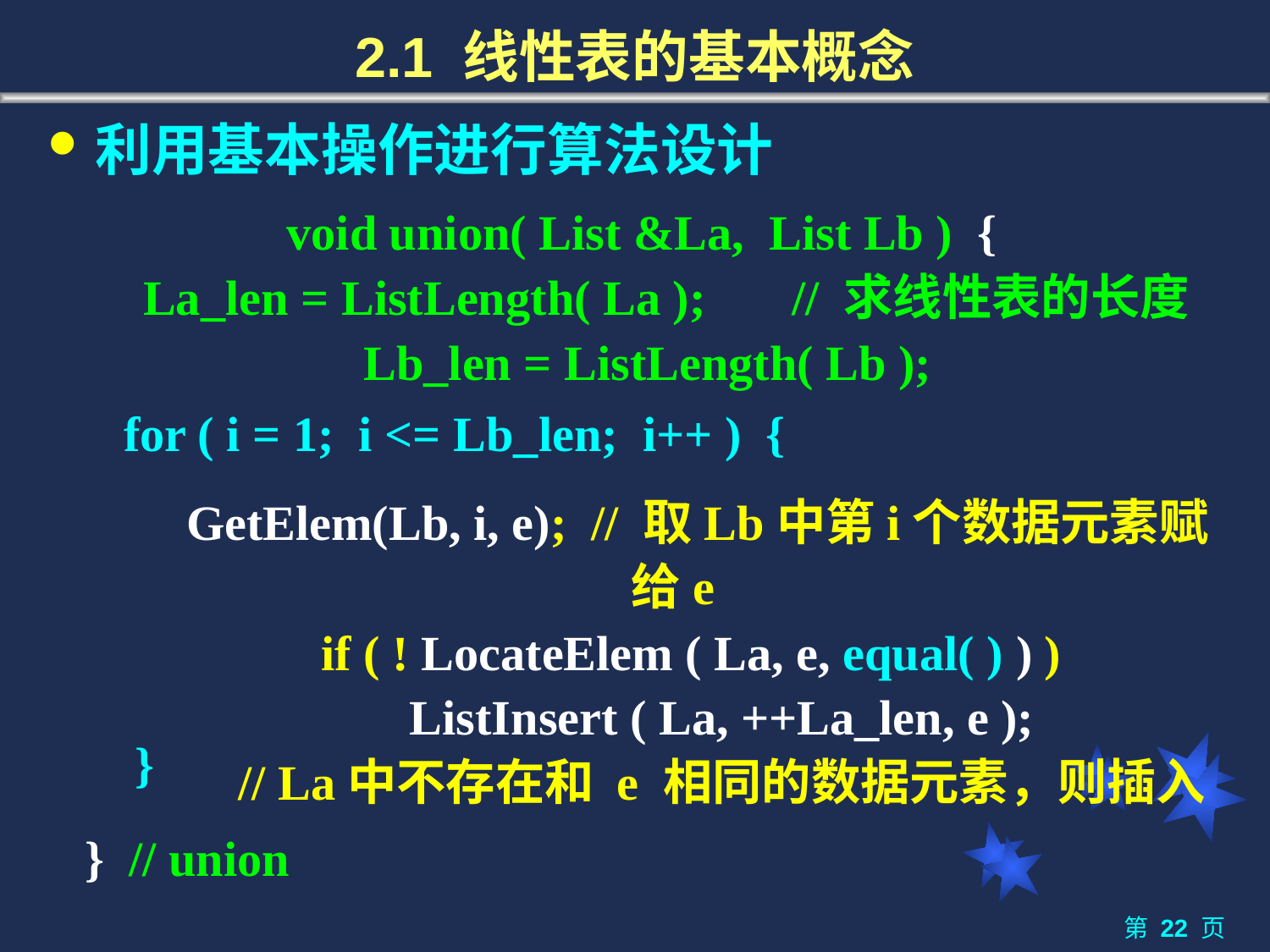

# 2.1 线性表的基本概念
利用基本操作进行算法设计
void union( List &La,  List Lb )  {
    La_len = ListLength( La );       // 求线性表的长度
    Lb_len = ListLength( Lb );
for ( i = 1;  i <= Lb_len;  i++ )  {
    GetElem(Lb, i, e);  // 取Lb中第i个数据元素赋给e
    if ( ! LocateElem ( La, e, equal( ) ) )
        ListInsert ( La, ++La_len, e );
        // La中不存在和 e 相同的数据元素，则插入
}
}  // union
第 22 页